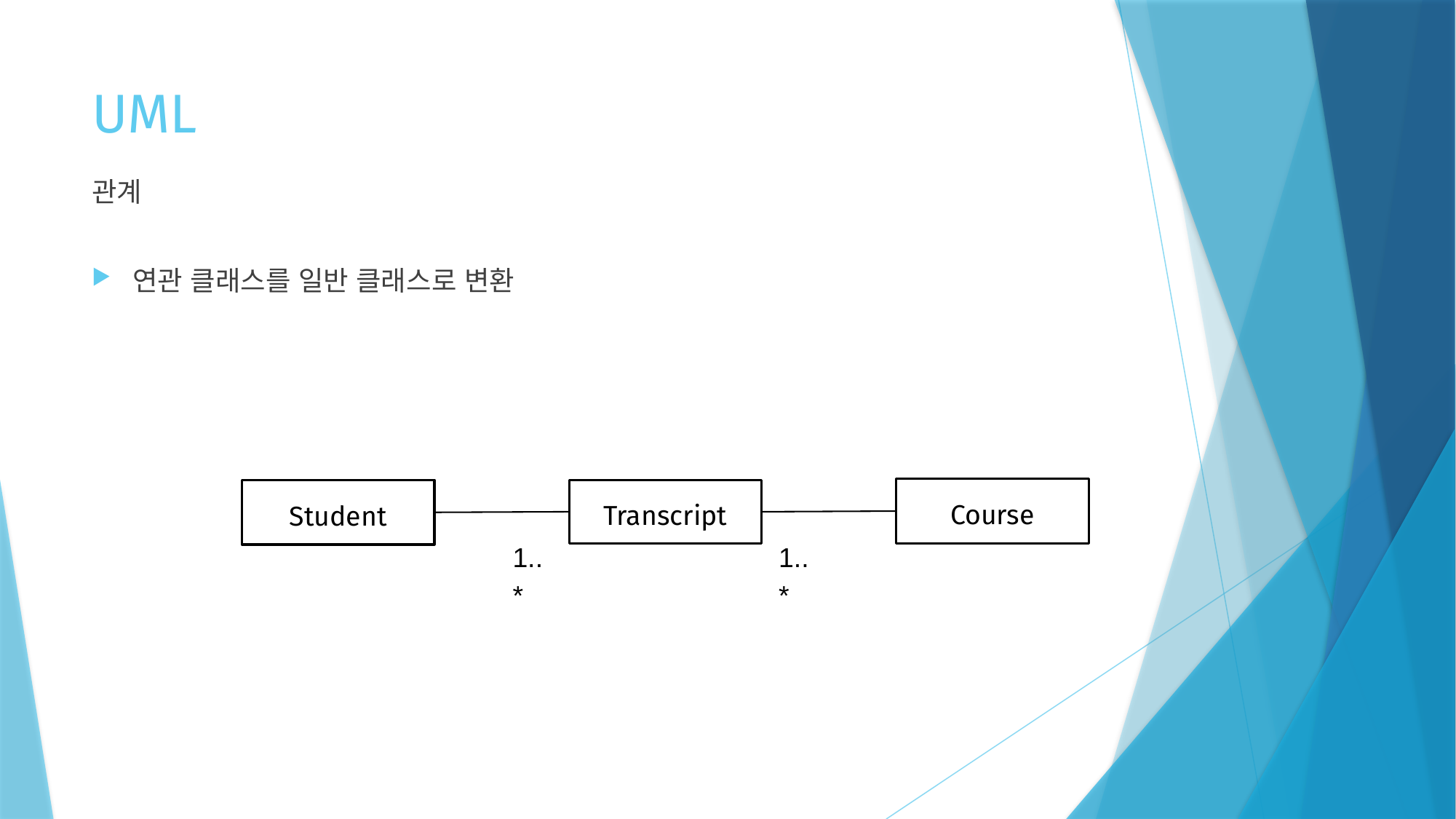

# UML
관계
연관 클래스를 일반 클래스로 변환
Course
Student
1..*
1..*
Transcript